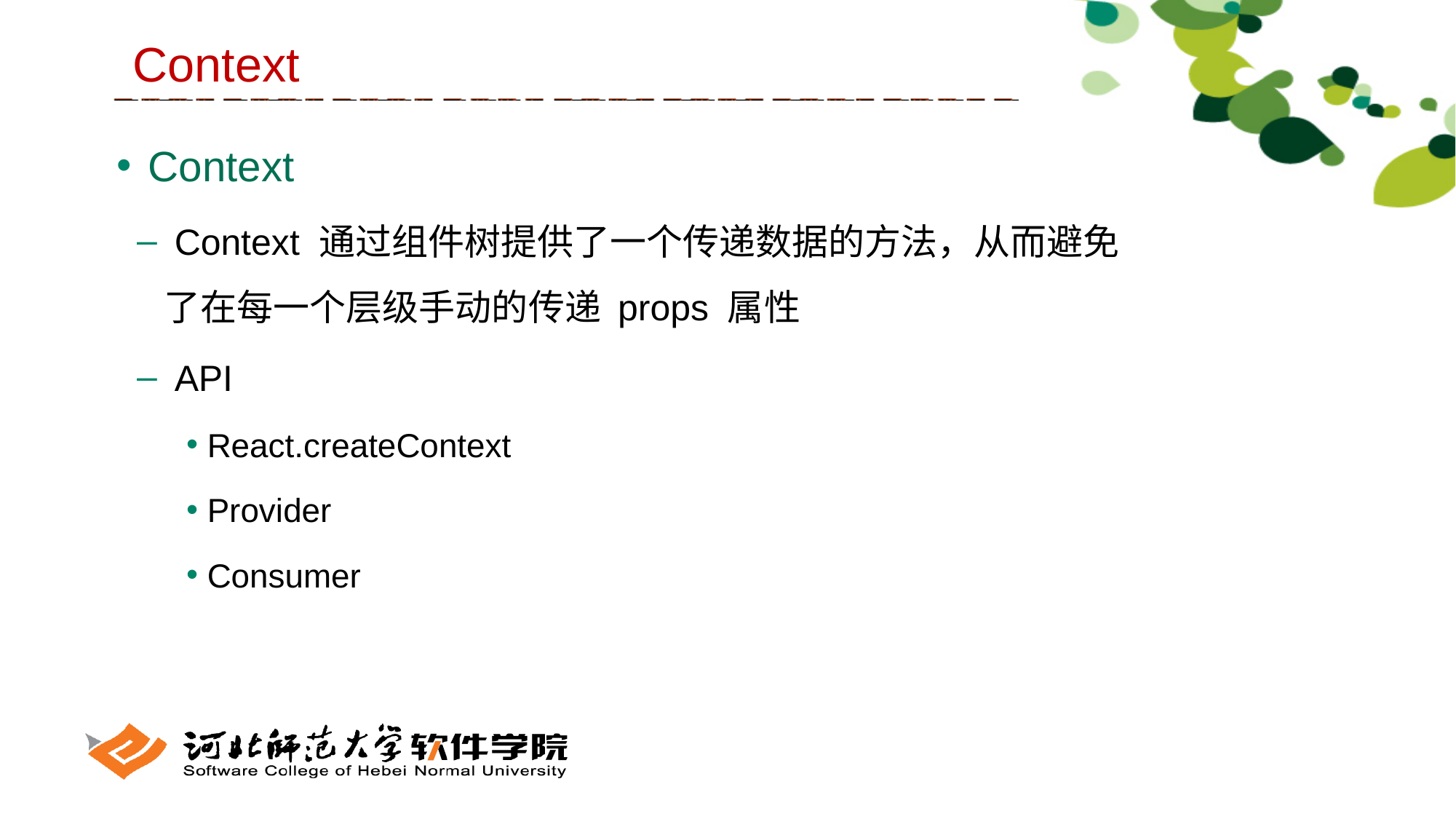

Context
 Context
 Context 通过组件树提供了一个传递数据的方法，从而避免了在每一个层级手动的传递 props 属性
 API
 React.createContext
 Provider
 Consumer